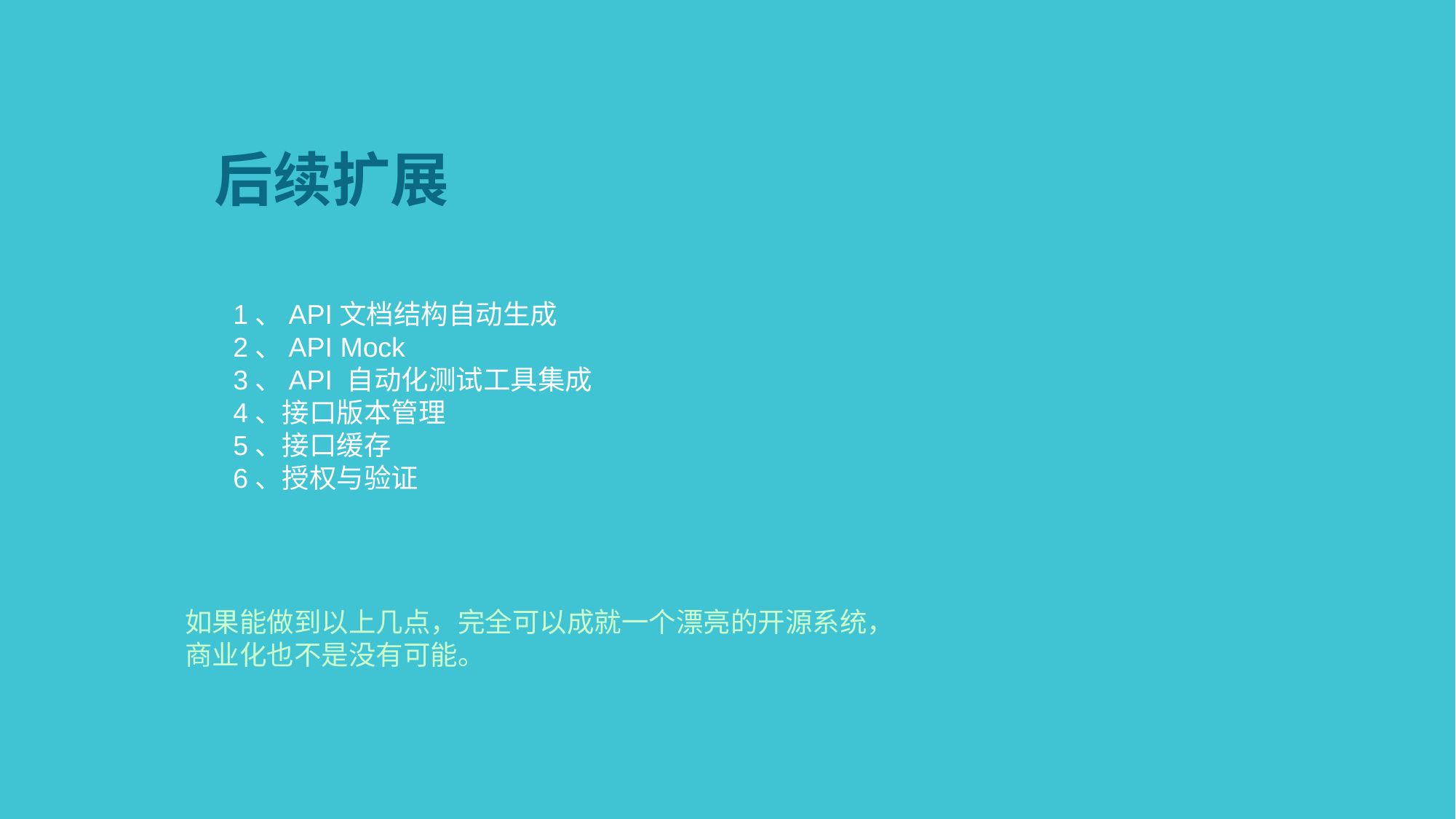

后续扩展
1、API文档结构自动生成
2、API Mock
3、API 自动化测试工具集成
4、接口版本管理
5、接口缓存
6、授权与验证
如果能做到以上几点，完全可以成就一个漂亮的开源系统，商业化也不是没有可能。